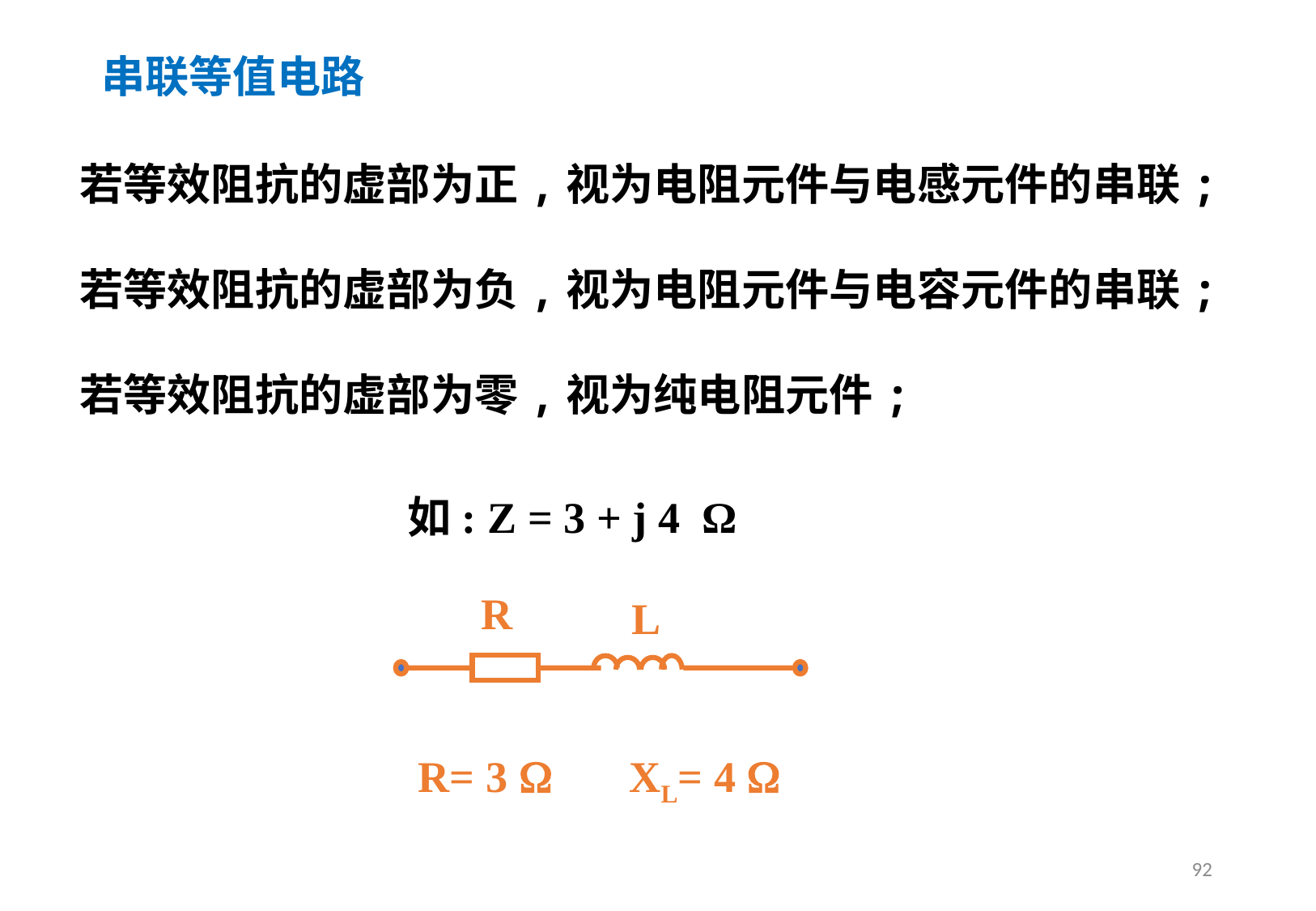

串联等值电路
若等效阻抗的虚部为正,视为电阻元件与电感元件的串联;
若等效阻抗的虚部为负,视为电阻元件与电容元件的串联;
若等效阻抗的虚部为零,视为纯电阻元件;
如: Z = 3 + j 4  Ω
R
L

R= 3 Ω       XL= 4 Ω
92